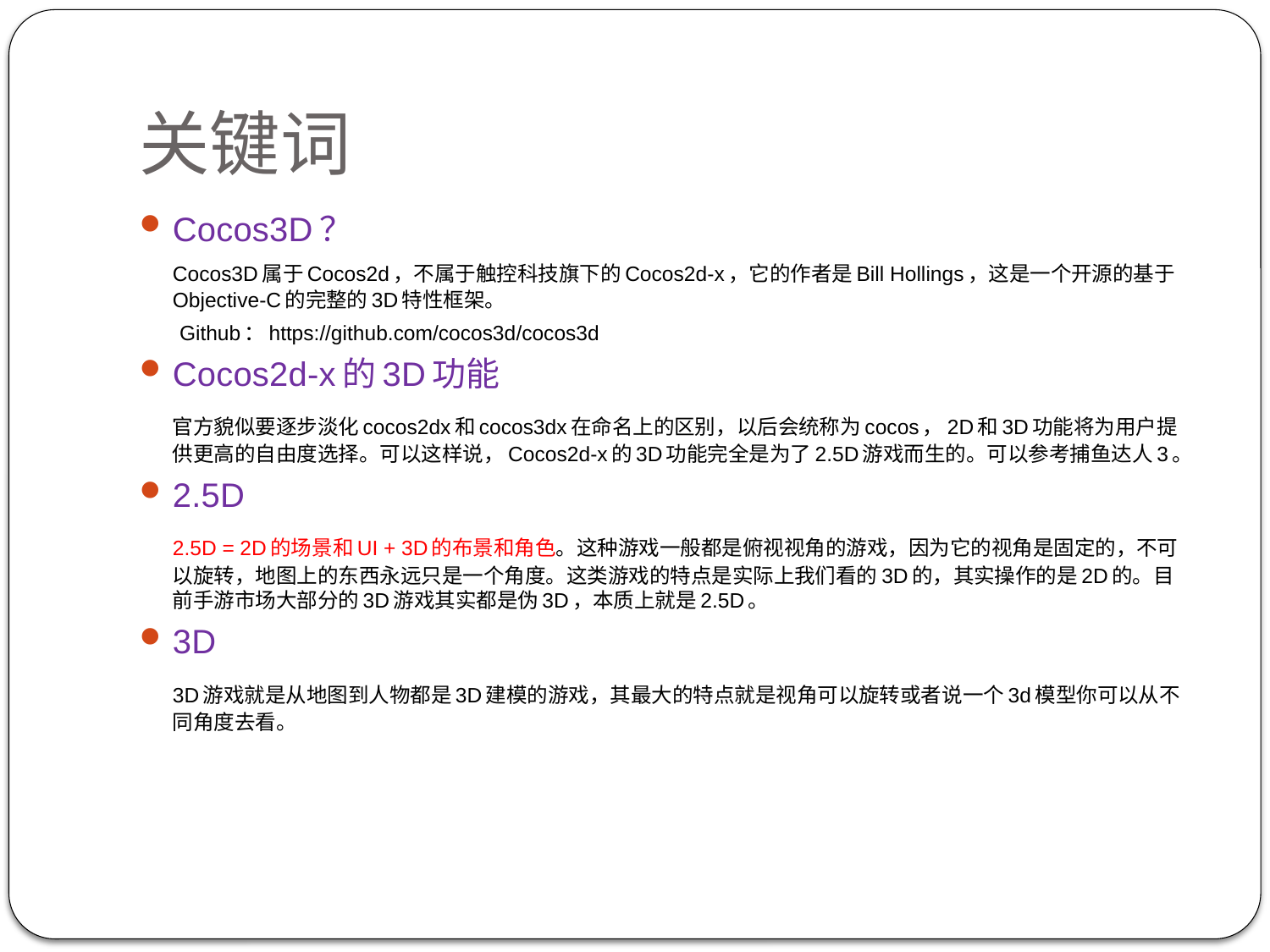

# 关键词
Cocos3D？
	Cocos3D属于Cocos2d，不属于触控科技旗下的Cocos2d-x，它的作者是Bill Hollings，这是一个开源的基于Objective-C的完整的3D特性框架。
       Github：https://github.com/cocos3d/cocos3d
Cocos2d-x的3D功能
	官方貌似要逐步淡化cocos2dx和cocos3dx在命名上的区别，以后会统称为cocos，2D和3D功能将为用户提供更高的自由度选择。可以这样说，Cocos2d-x的3D功能完全是为了2.5D游戏而生的。可以参考捕鱼达人3。
2.5D
	2.5D = 2D的场景和UI + 3D的布景和角色。这种游戏一般都是俯视视角的游戏，因为它的视角是固定的，不可以旋转，地图上的东西永远只是一个角度。这类游戏的特点是实际上我们看的3D的，其实操作的是2D的。目前手游市场大部分的3D游戏其实都是伪3D，本质上就是2.5D。
3D
	3D游戏就是从地图到人物都是3D建模的游戏，其最大的特点就是视角可以旋转或者说一个3d模型你可以从不同角度去看。